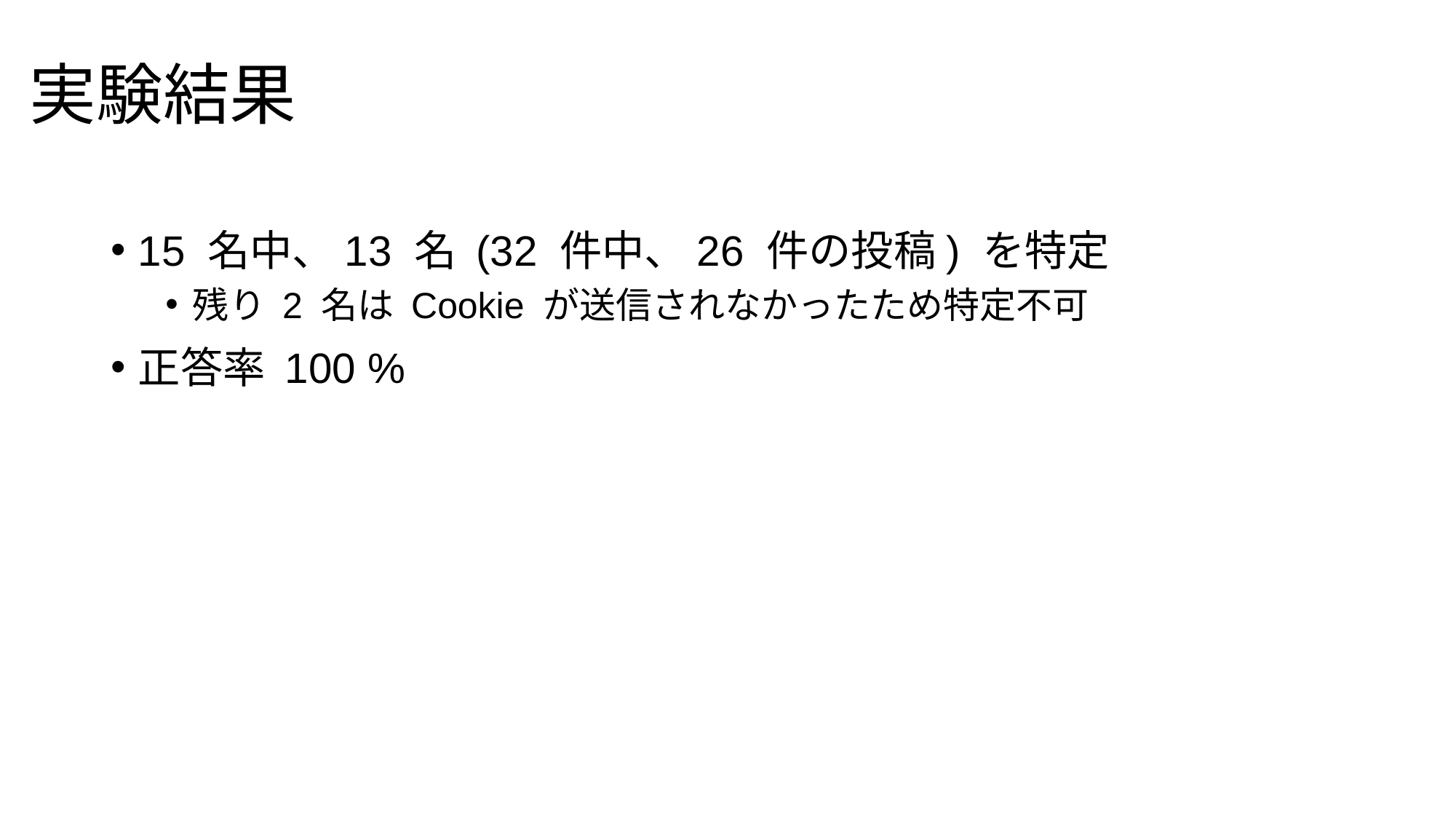

# 実験結果
15 名中、13 名 (32 件中、26 件の投稿) を特定
残り 2 名は Cookie が送信されなかったため特定不可
正答率 100 %